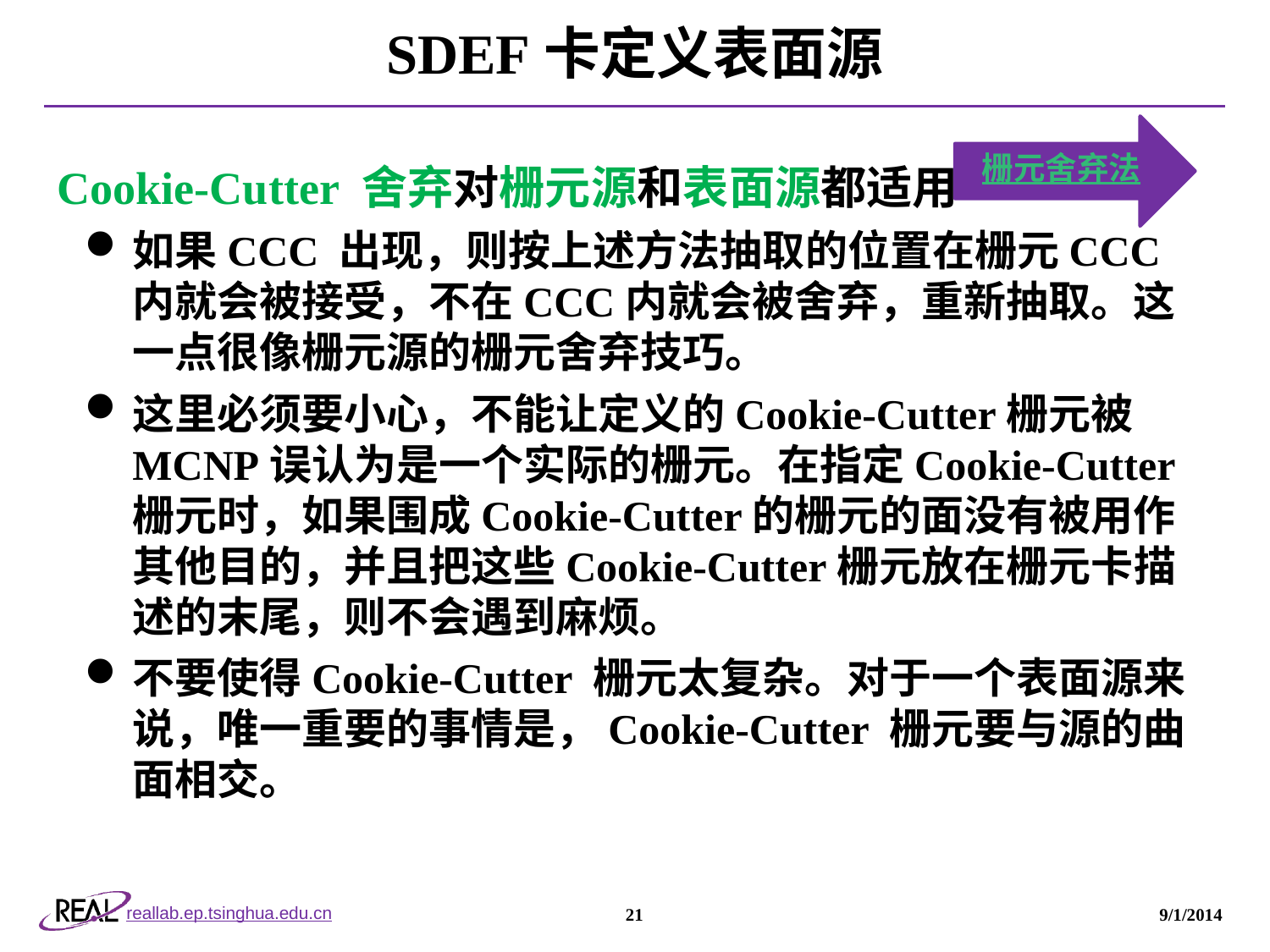

# SDEF卡定义表面源
Cookie-Cutter 舍弃对栅元源和表面源都适用
如果CCC 出现，则按上述方法抽取的位置在栅元CCC内就会被接受，不在CCC内就会被舍弃，重新抽取。这一点很像栅元源的栅元舍弃技巧。
这里必须要小心，不能让定义的Cookie-Cutter栅元被MCNP误认为是一个实际的栅元。在指定Cookie-Cutter栅元时，如果围成Cookie-Cutter的栅元的面没有被用作其他目的，并且把这些Cookie-Cutter栅元放在栅元卡描述的末尾，则不会遇到麻烦。
不要使得Cookie-Cutter 栅元太复杂。对于一个表面源来说，唯一重要的事情是，Cookie-Cutter 栅元要与源的曲面相交。
栅元舍弃法